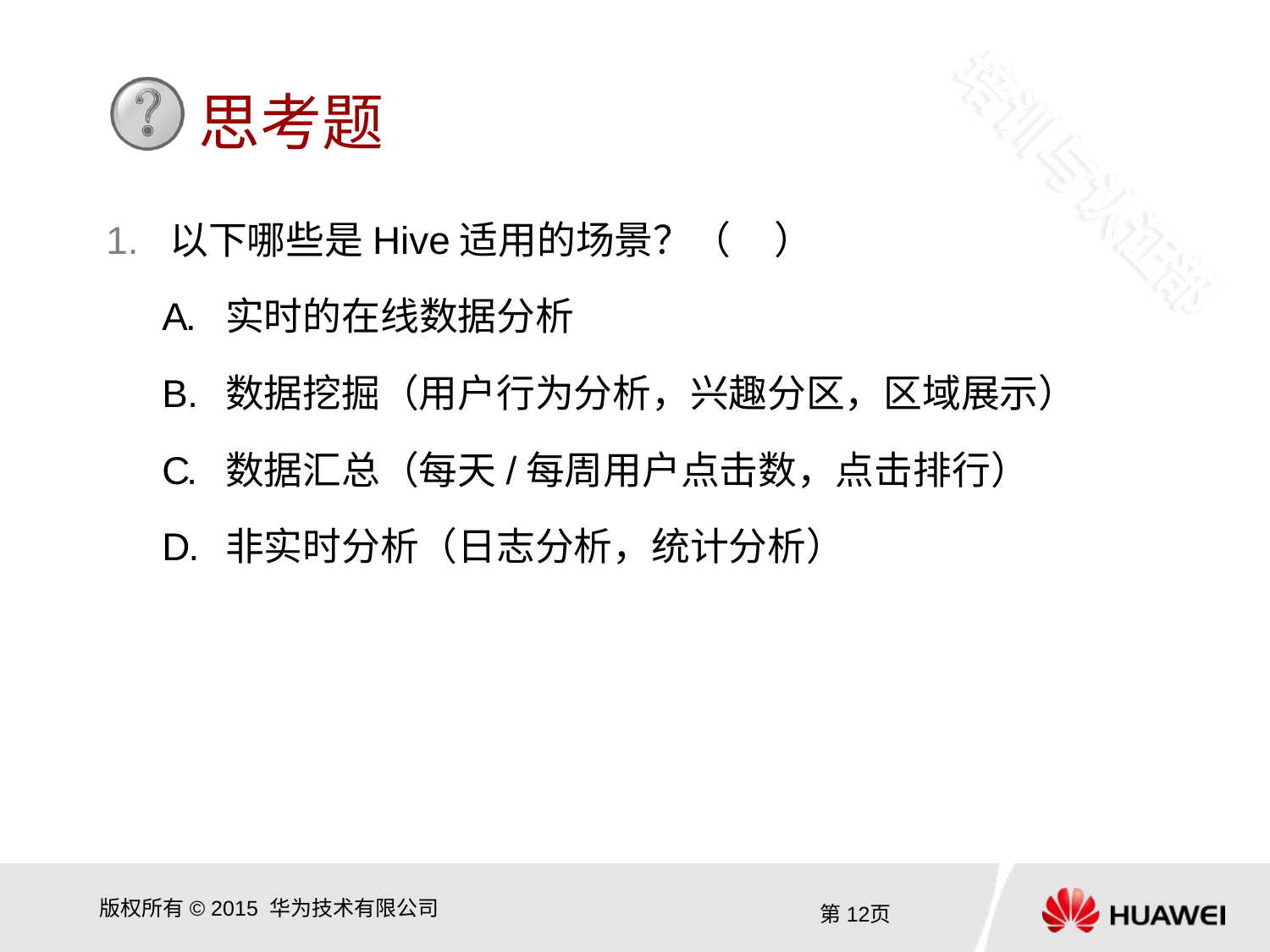

以下哪些是Hive适用的场景？（     ）
实时的在线数据分析
数据挖掘（用户行为分析，兴趣分区，区域展示）
数据汇总（每天/每周用户点击数，点击排行）
非实时分析（日志分析，统计分析）